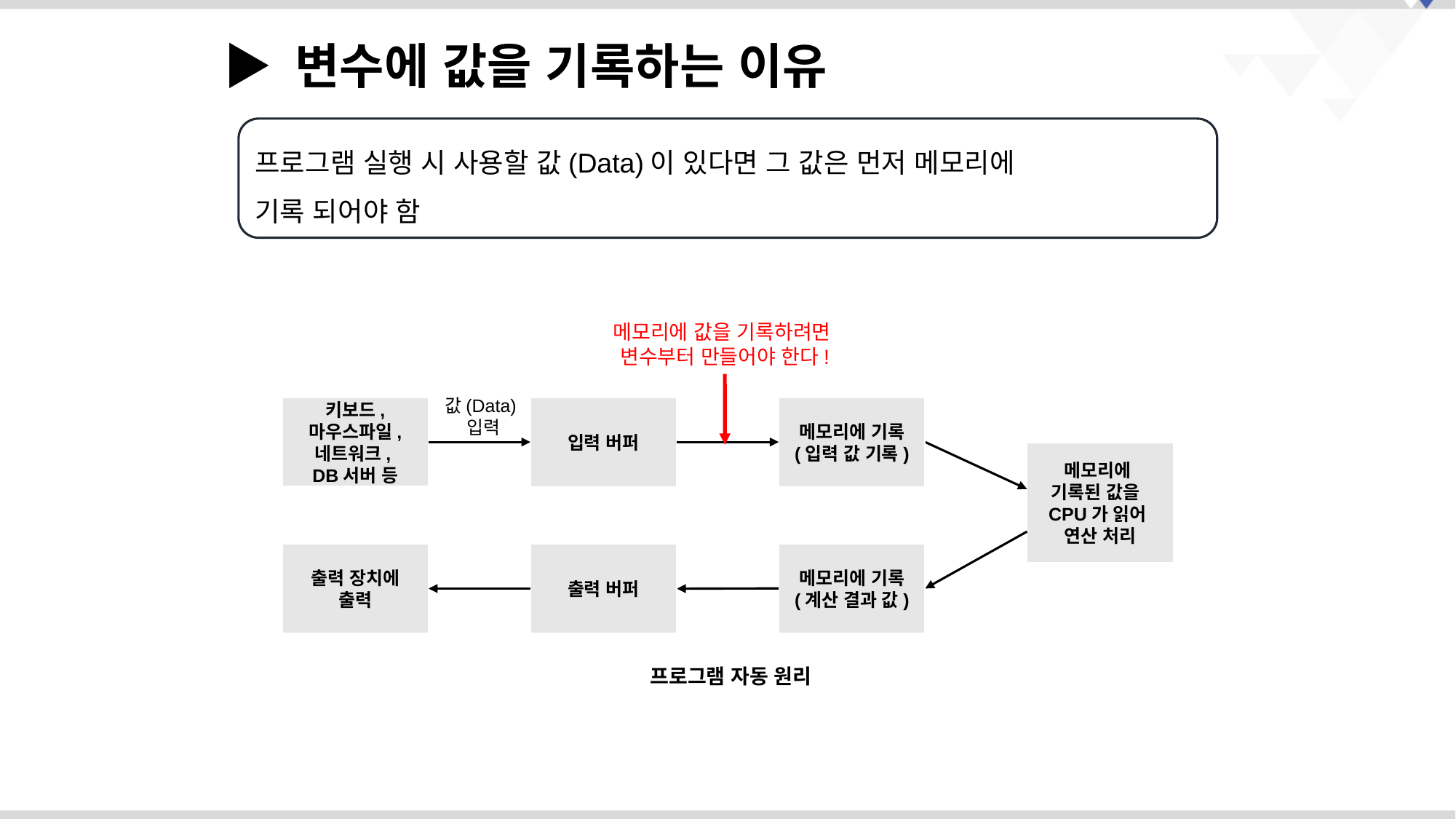

▶ 변수에 값을 기록하는 이유
프로그램 실행 시 사용할 값(Data)이 있다면 그 값은 먼저 메모리에
기록 되어야 함
메모리에 값을 기록하려면
변수부터 만들어야 한다!
값(Data)
입력
입력 버퍼
메모리에 기록
(입력 값 기록)
키보드, 마우스파일, 네트워크,
DB서버 등
메모리에
기록된 값을
CPU가 읽어
연산 처리
출력 버퍼
메모리에 기록
(계산 결과 값)
출력 장치에
출력
프로그램 자동 원리